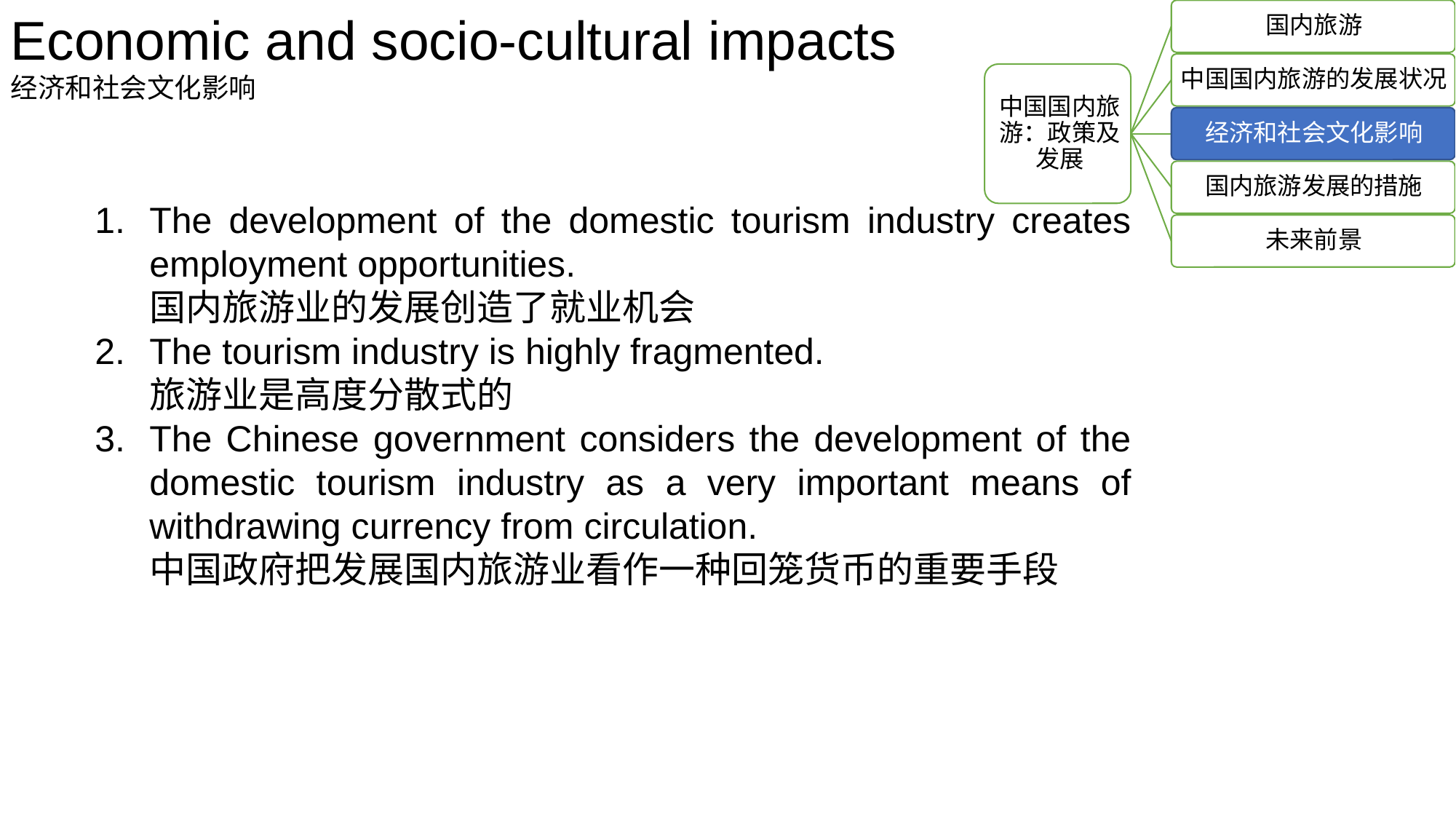

Economic and socio-cultural impacts
经济和社会文化影响
中国国内旅游：政策及发展

国内旅游

中国国内旅游的发展状况

经济和社会文化影响

国内旅游发展的措施

未来前景
The development of the domestic tourism industry creates employment opportunities.
国内旅游业的发展创造了就业机会
The tourism industry is highly fragmented.
旅游业是高度分散式的
The Chinese government considers the development of the domestic tourism industry as a very important means of withdrawing currency from circulation.
中国政府把发展国内旅游业看作一种回笼货币的重要手段